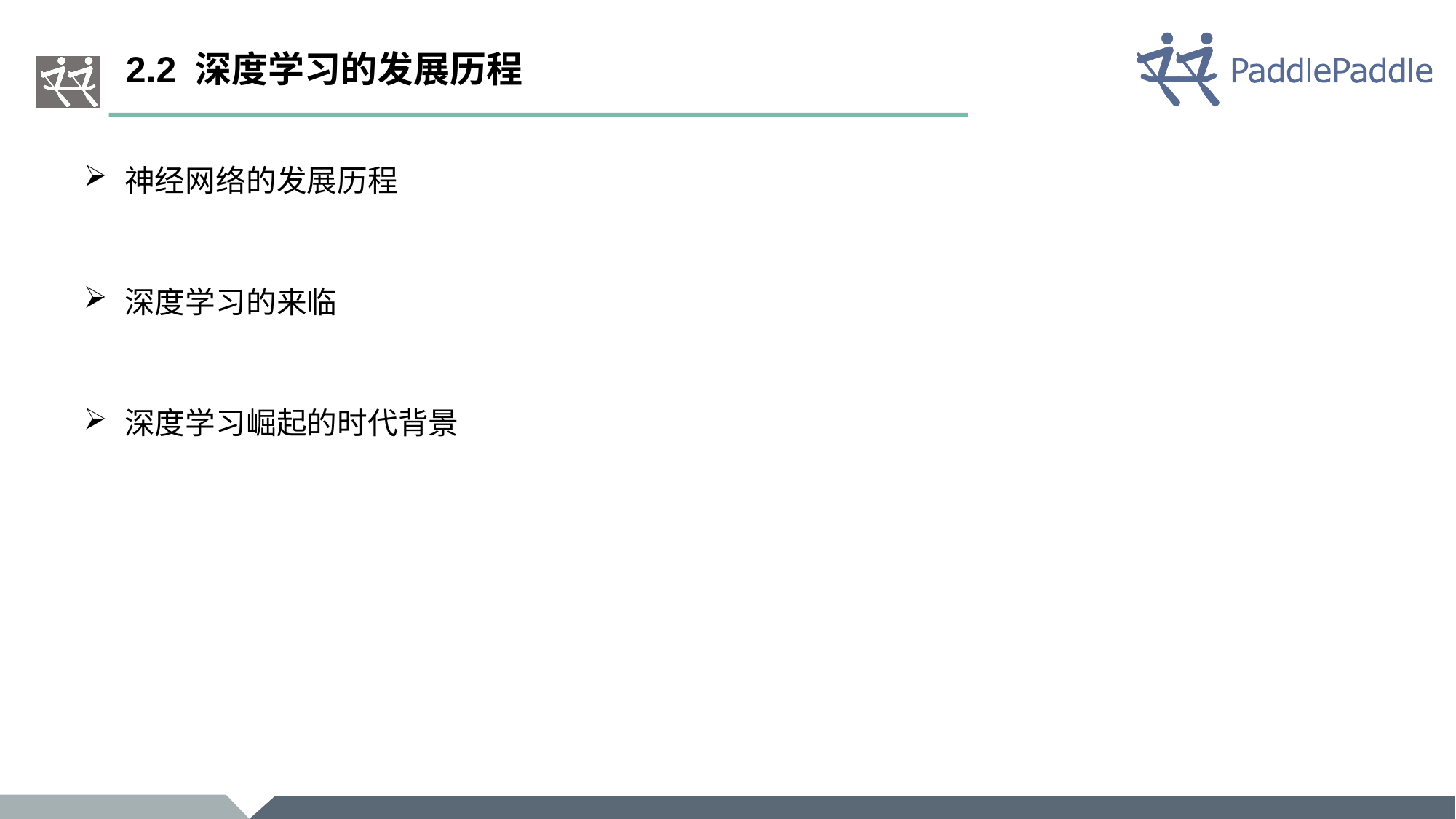

# 2.2 深度学习的发展历程
神经网络的发展历程

深度学习的来临

深度学习崛起的时代背景